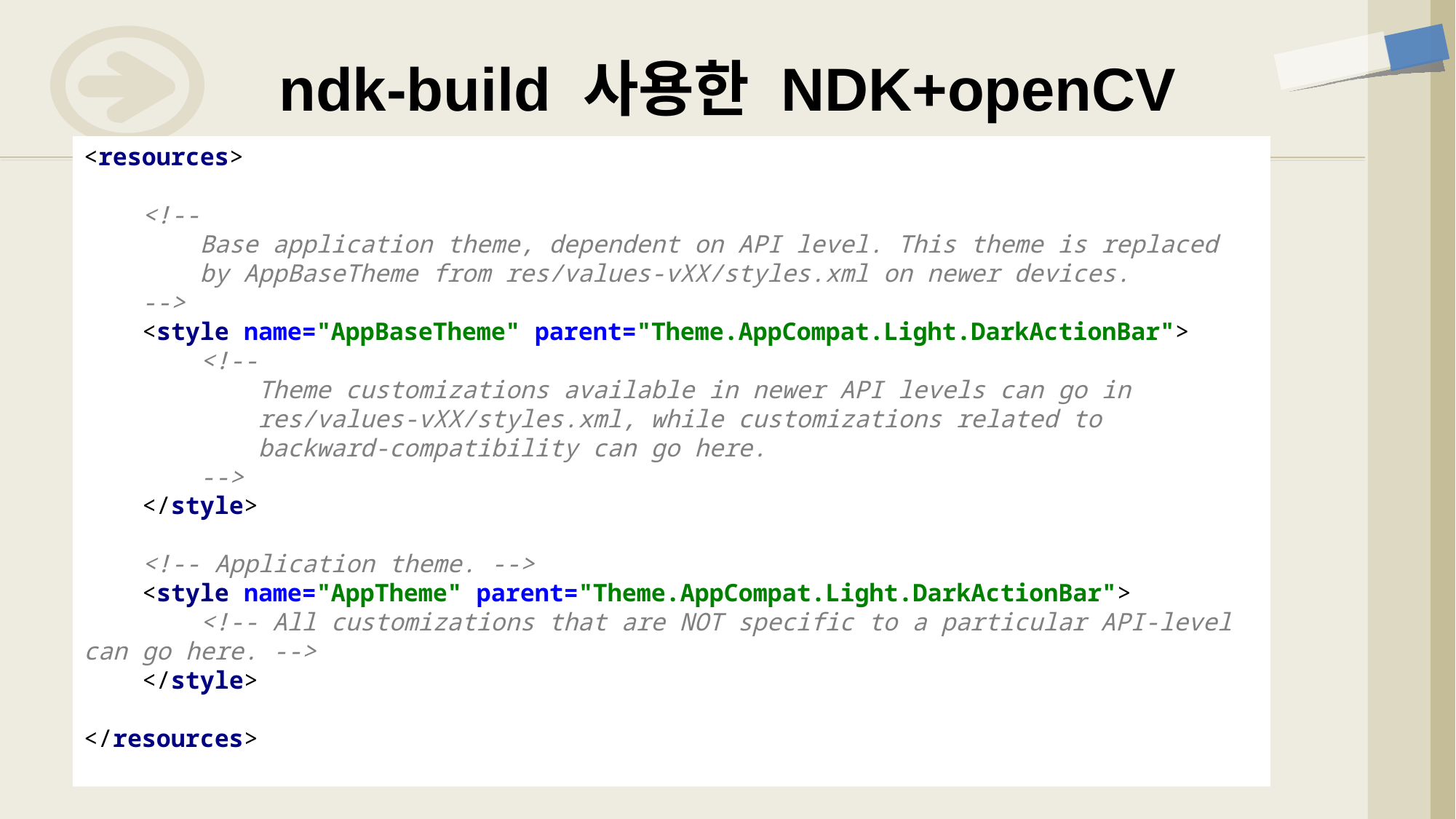

# ndk-build 사용한 NDK+openCV
<resources>
    <!--
        Base application theme, dependent on API level. This theme is replaced
        by AppBaseTheme from res/values-vXX/styles.xml on newer devices.
    -->
    <style name="AppBaseTheme" parent="Theme.AppCompat.Light.DarkActionBar">
        <!--
            Theme customizations available in newer API levels can go in
            res/values-vXX/styles.xml, while customizations related to
            backward-compatibility can go here.
        -->
    </style>
    <!-- Application theme. -->
    <style name="AppTheme" parent="Theme.AppCompat.Light.DarkActionBar">
        <!-- All customizations that are NOT specific to a particular API-level can go here. -->
    </style>
</resources>